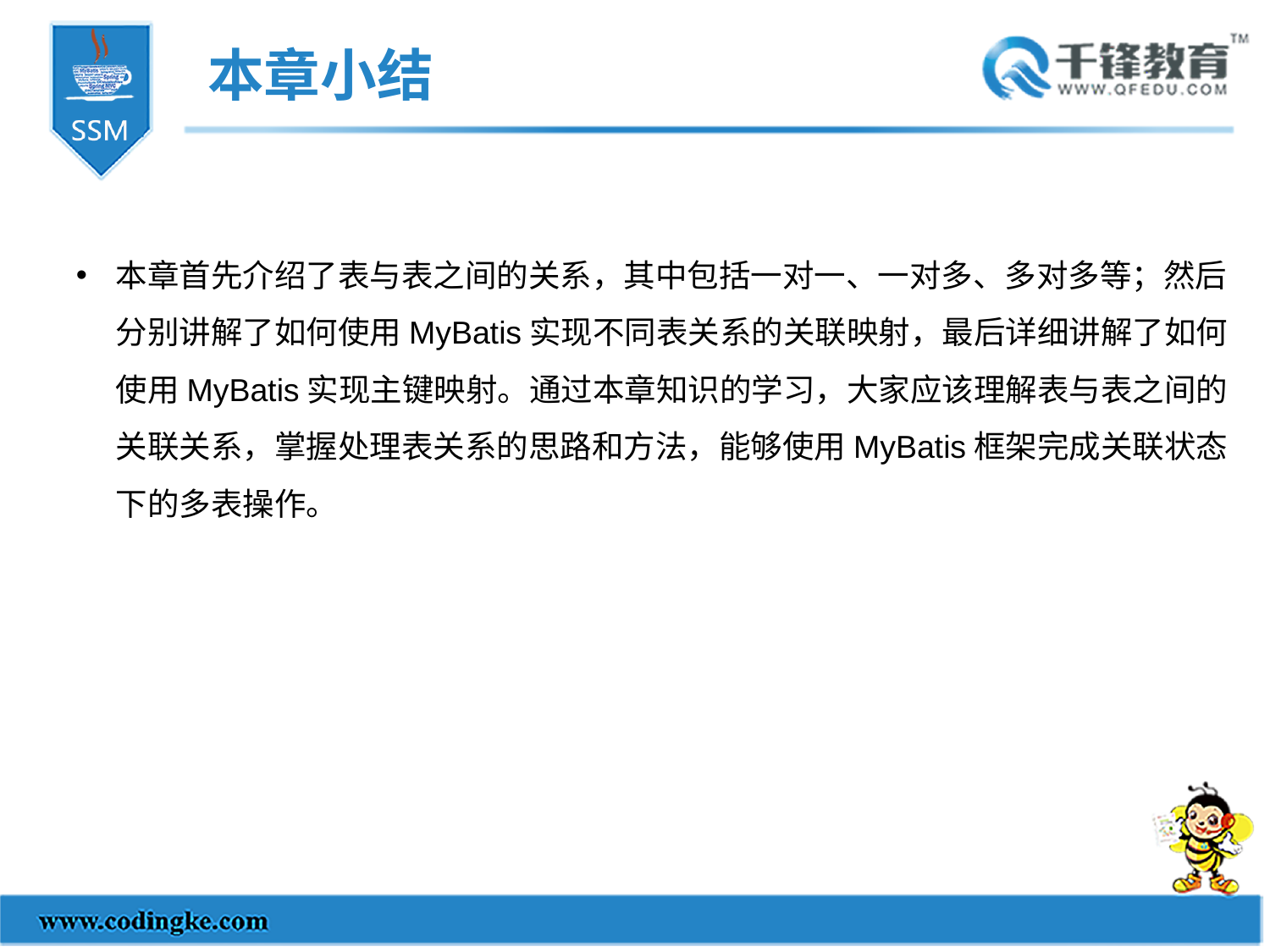

本章小结
本章首先介绍了表与表之间的关系，其中包括一对一、一对多、多对多等；然后分别讲解了如何使用MyBatis实现不同表关系的关联映射，最后详细讲解了如何使用MyBatis实现主键映射。通过本章知识的学习，大家应该理解表与表之间的关联关系，掌握处理表关系的思路和方法，能够使用MyBatis框架完成关联状态下的多表操作。